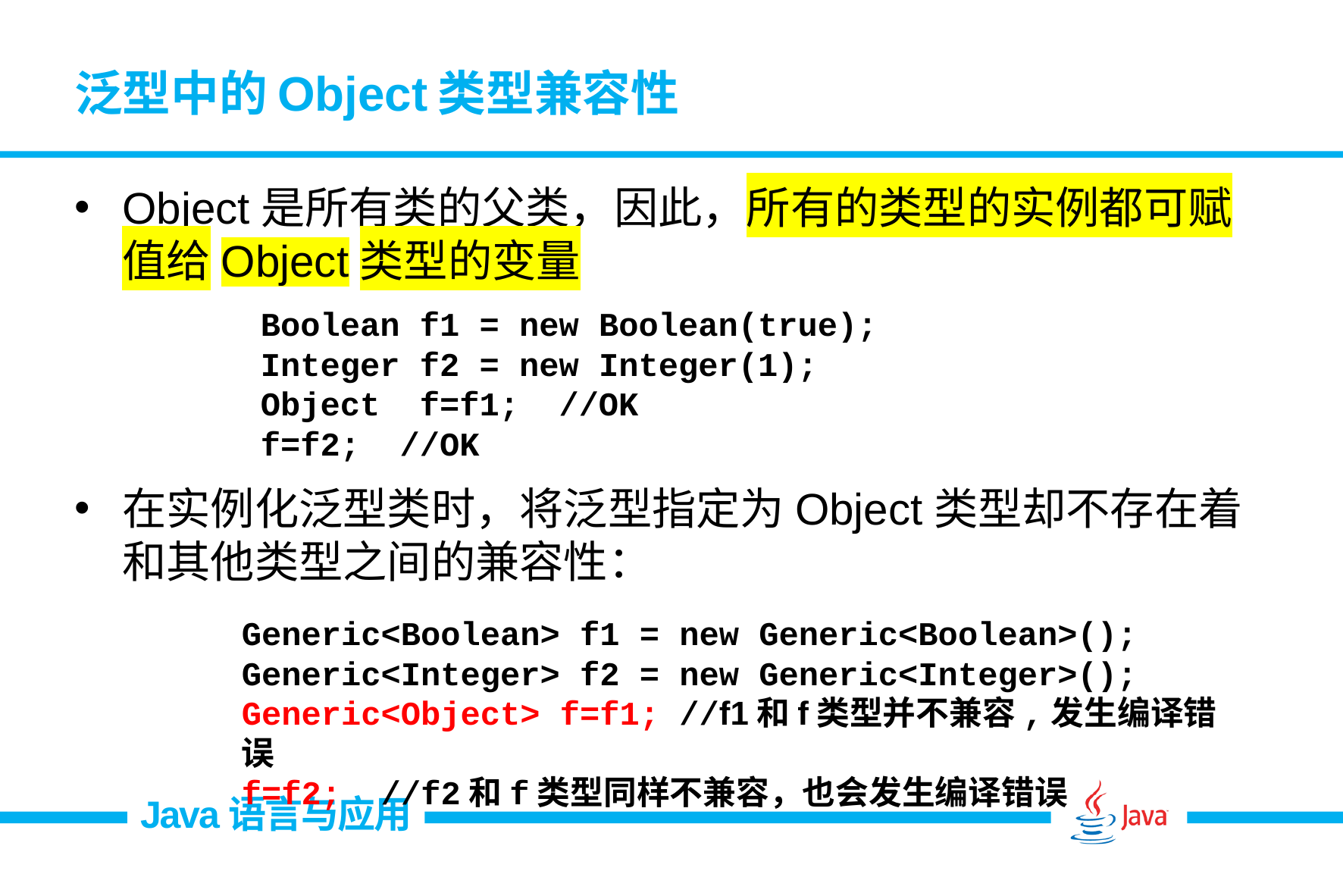

# 泛型中的Object类型兼容性
Object是所有类的父类，因此，所有的类型的实例都可赋值给Object类型的变量

在实例化泛型类时，将泛型指定为Object类型却不存在着和其他类型之间的兼容性：
Boolean f1 = new Boolean(true);
Integer f2 = new Integer(1);
Object  f=f1;  //OK
f=f2;  //OK
Generic<Boolean> f1 = new Generic<Boolean>();
Generic<Integer> f2 = new Generic<Integer>();
Generic<Object> f=f1; //f1和f类型并不兼容,发生编译错误
f=f2;  //f2和f类型同样不兼容，也会发生编译错误